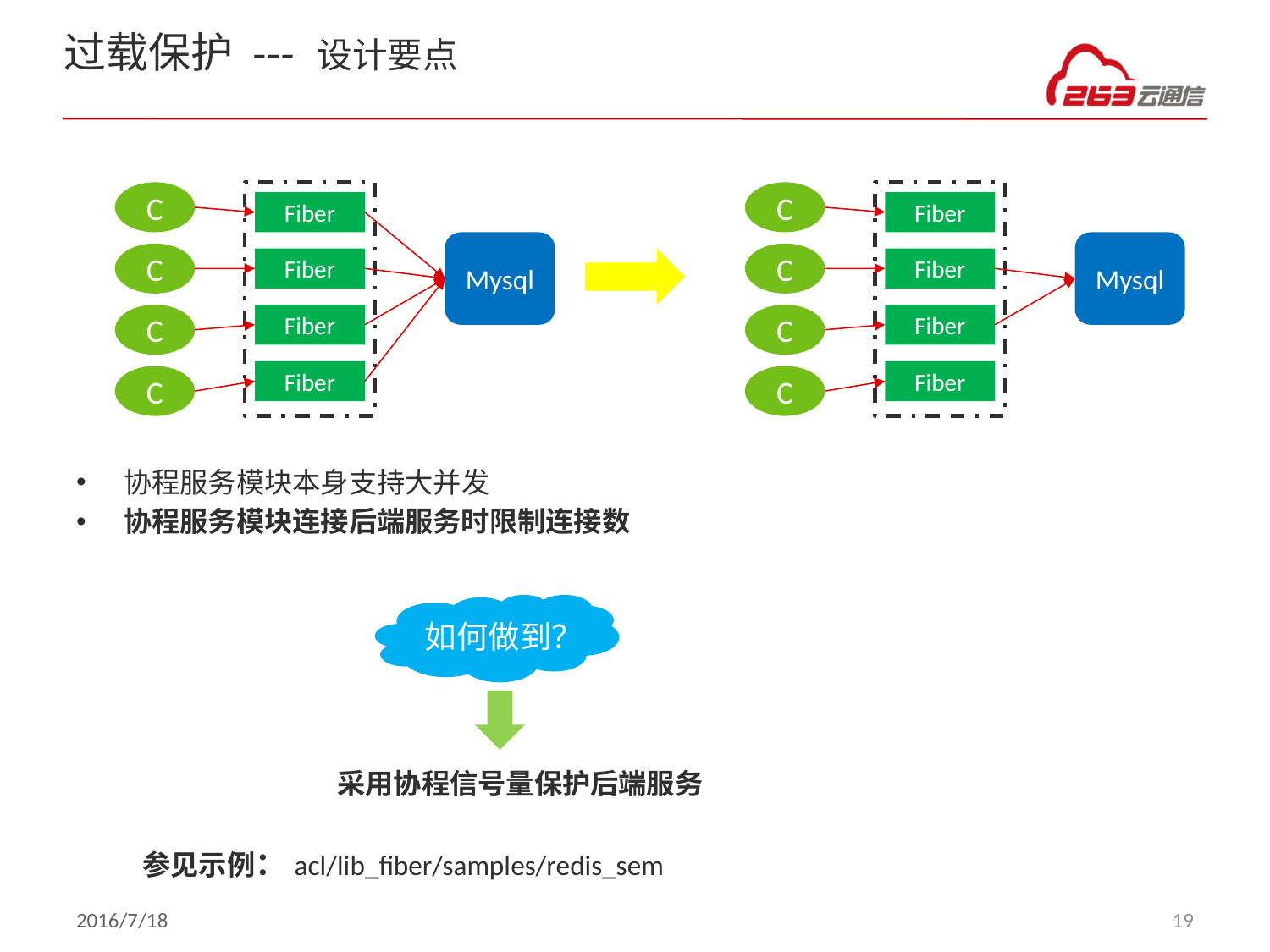

# 过载保护 --- 设计要点
C

C

Fiber
Fiber
Mysql
Mysql
C
C
Fiber

Fiber
C
Fiber
C
Fiber
Fiber
Fiber
C
C
协程服务模块本身支持大并发
协程服务模块连接后端服务时限制连接数
如何做到？

采用协程信号量保护后端服务
参见示例：acl/lib_fiber/samples/redis_sem